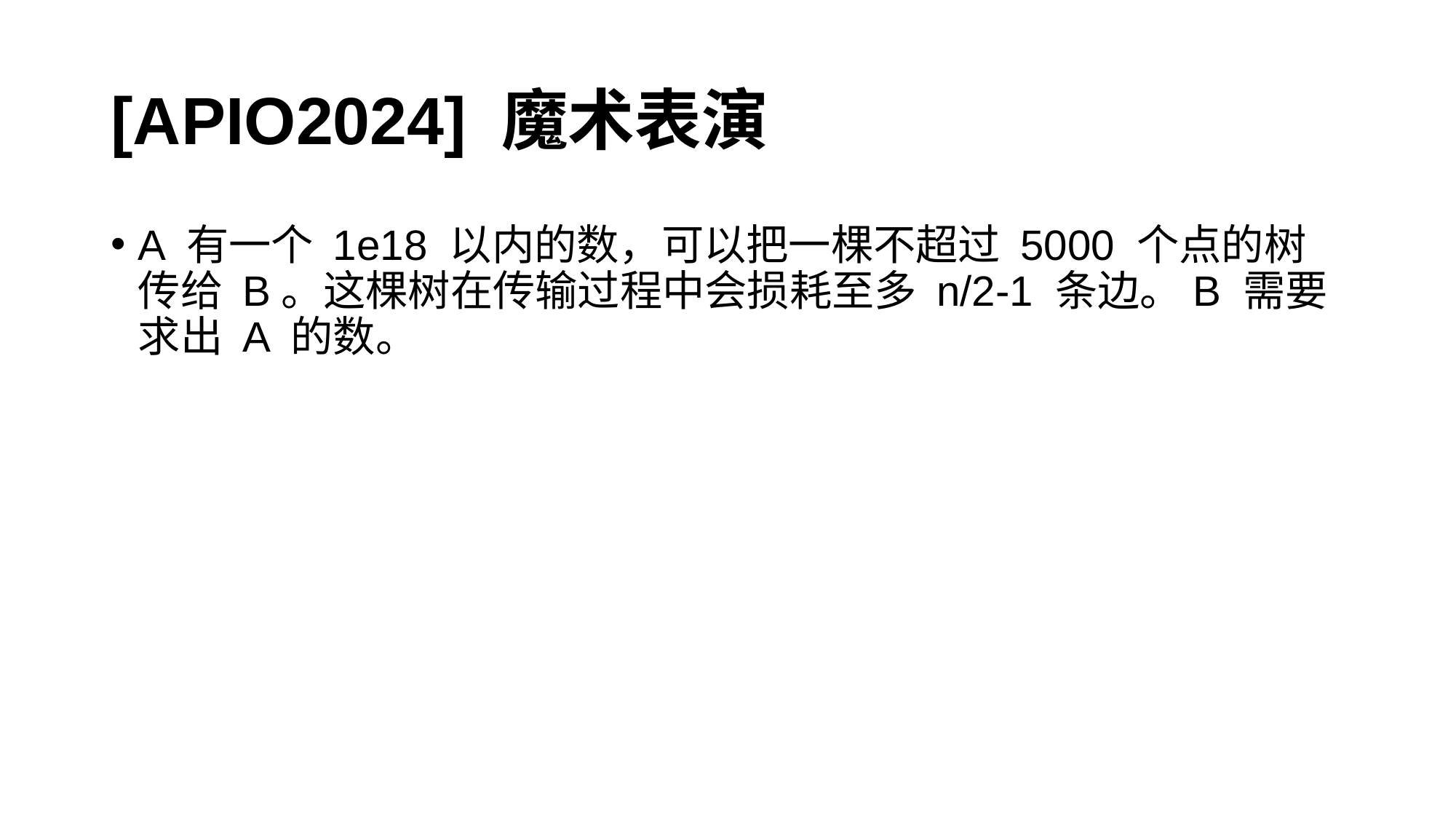

# [APIO2024] 魔术表演
A 有一个 1e18 以内的数，可以把一棵不超过 5000 个点的树传给 B。这棵树在传输过程中会损耗至多 n/2-1 条边。B 需要求出 A 的数。